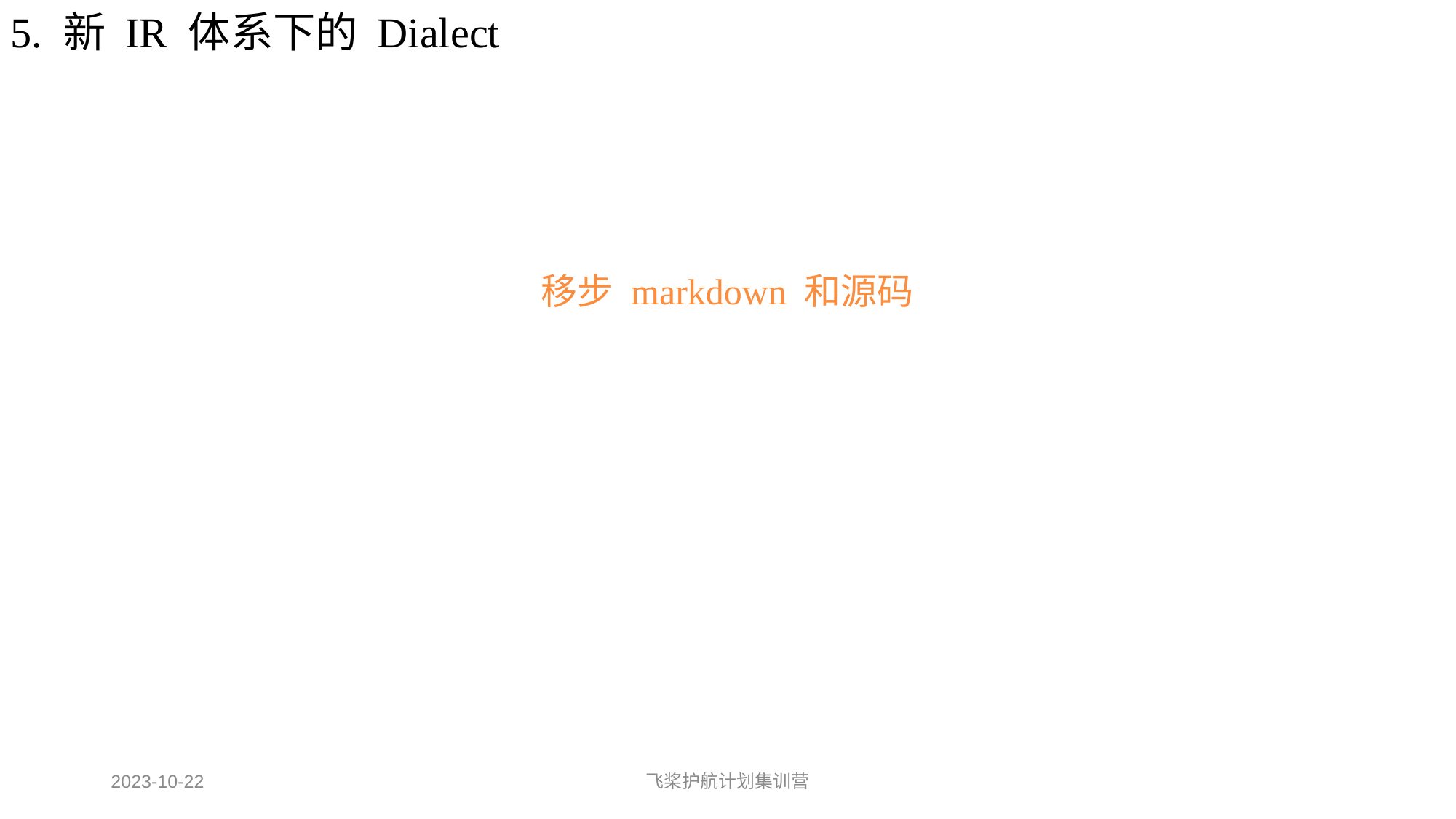

5. 新 IR 体系下的 Dialect
移步 markdown 和源码
2023-10-22
飞桨护航计划集训营